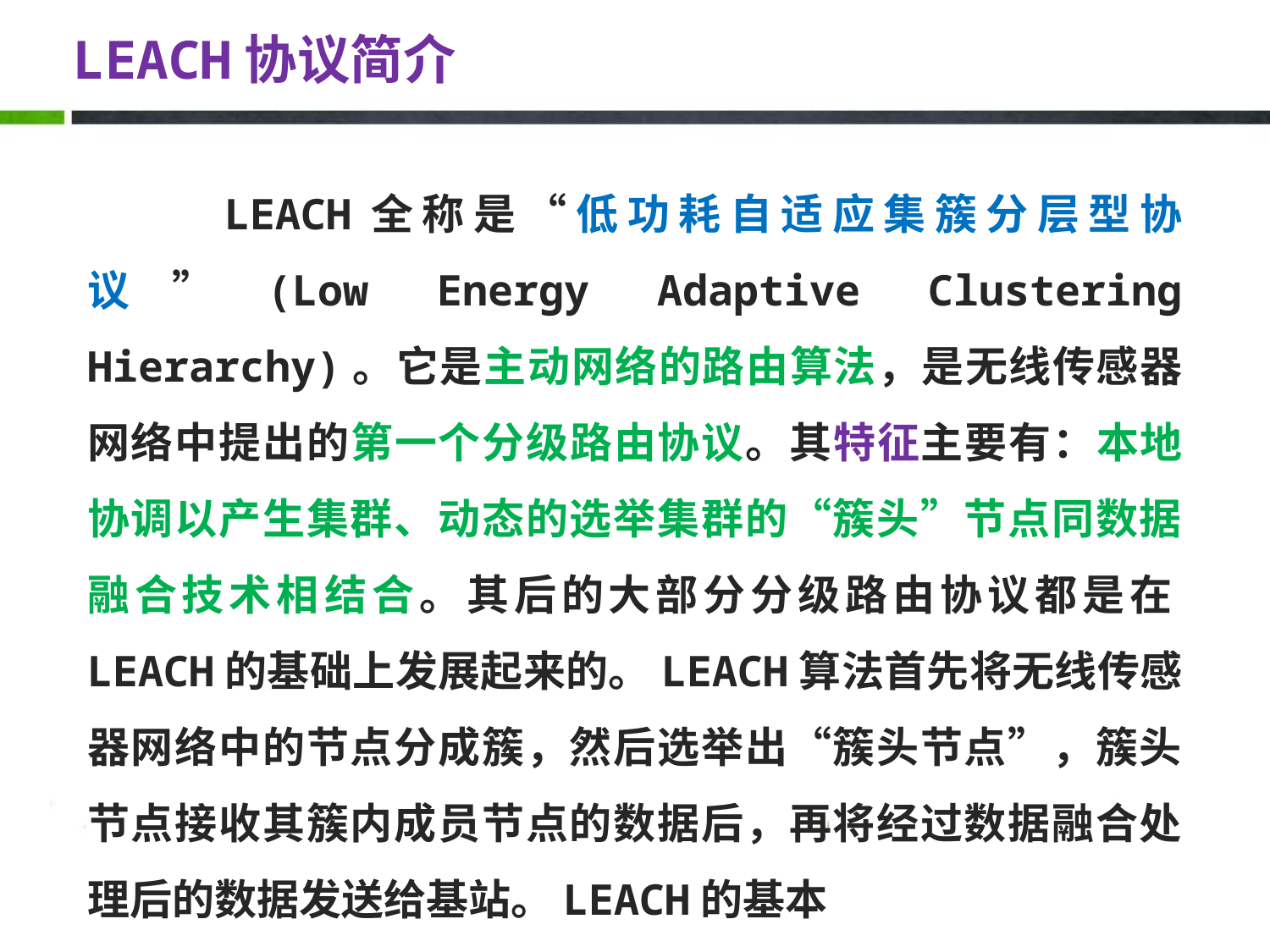

# LEACH协议简介
    LEACH全称是“低功耗自适应集簇分层型协议”(Low Energy Adaptive Clustering Hierarchy)。它是主动网络的路由算法，是无线传感器网络中提出的第一个分级路由协议。其特征主要有：本地协调以产生集群、动态的选举集群的“簇头”节点同数据融合技术相结合。其后的大部分分级路由协议都是在LEACH的基础上发展起来的。LEACH算法首先将无线传感器网络中的节点分成簇，然后选举出“簇头节点”，簇头节点接收其簇内成员节点的数据后，再将经过数据融合处理后的数据发送给基站。LEACH的基本